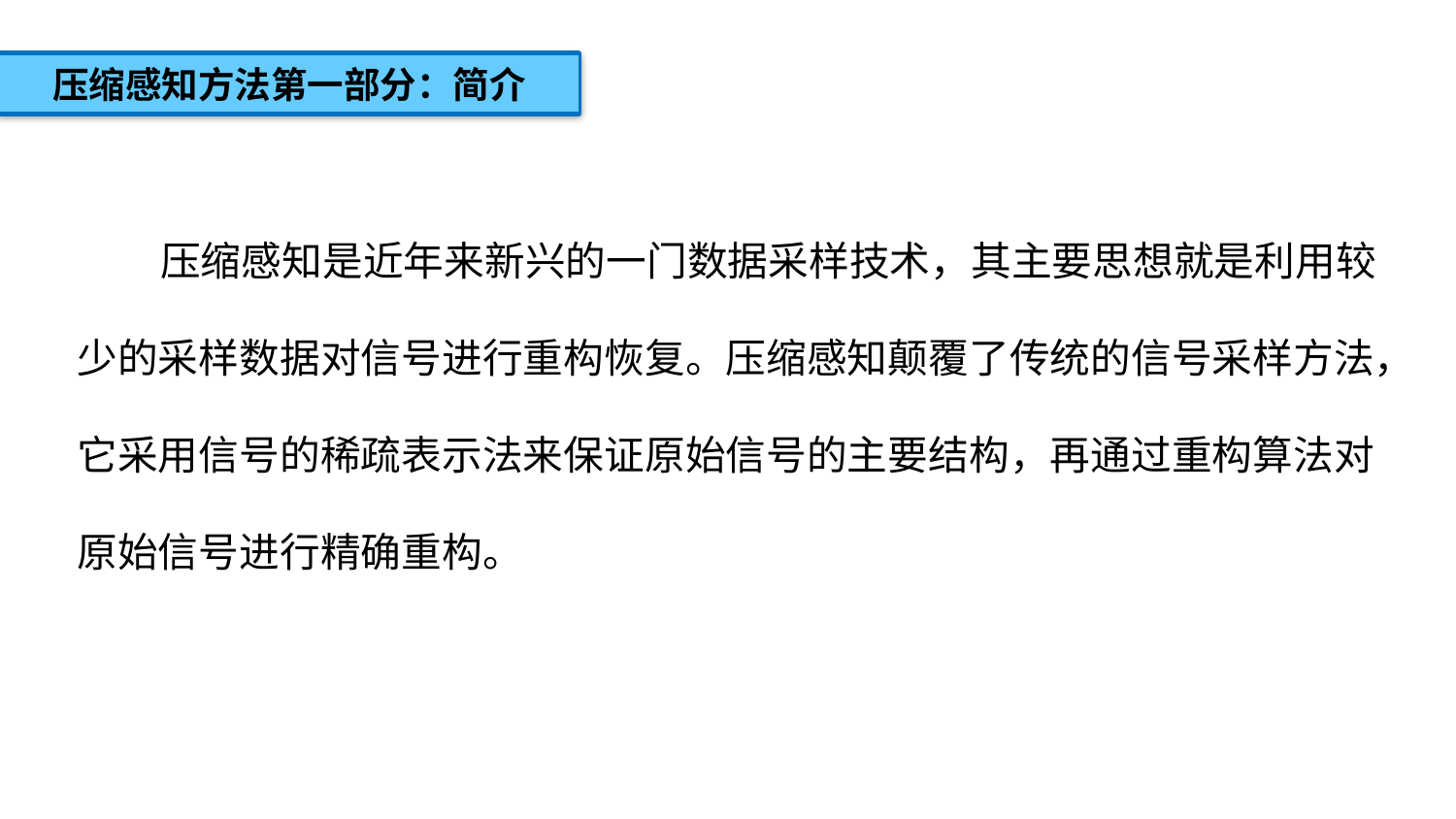

压缩感知方法第一部分：简介
         压缩感知是近年来新兴的一门数据采样技术，其主要思想就是利用较少的采样数据对信号进行重构恢复。压缩感知颠覆了传统的信号采样方法，它采用信号的稀疏表示法来保证原始信号的主要结构，再通过重构算法对原始信号进行精确重构。